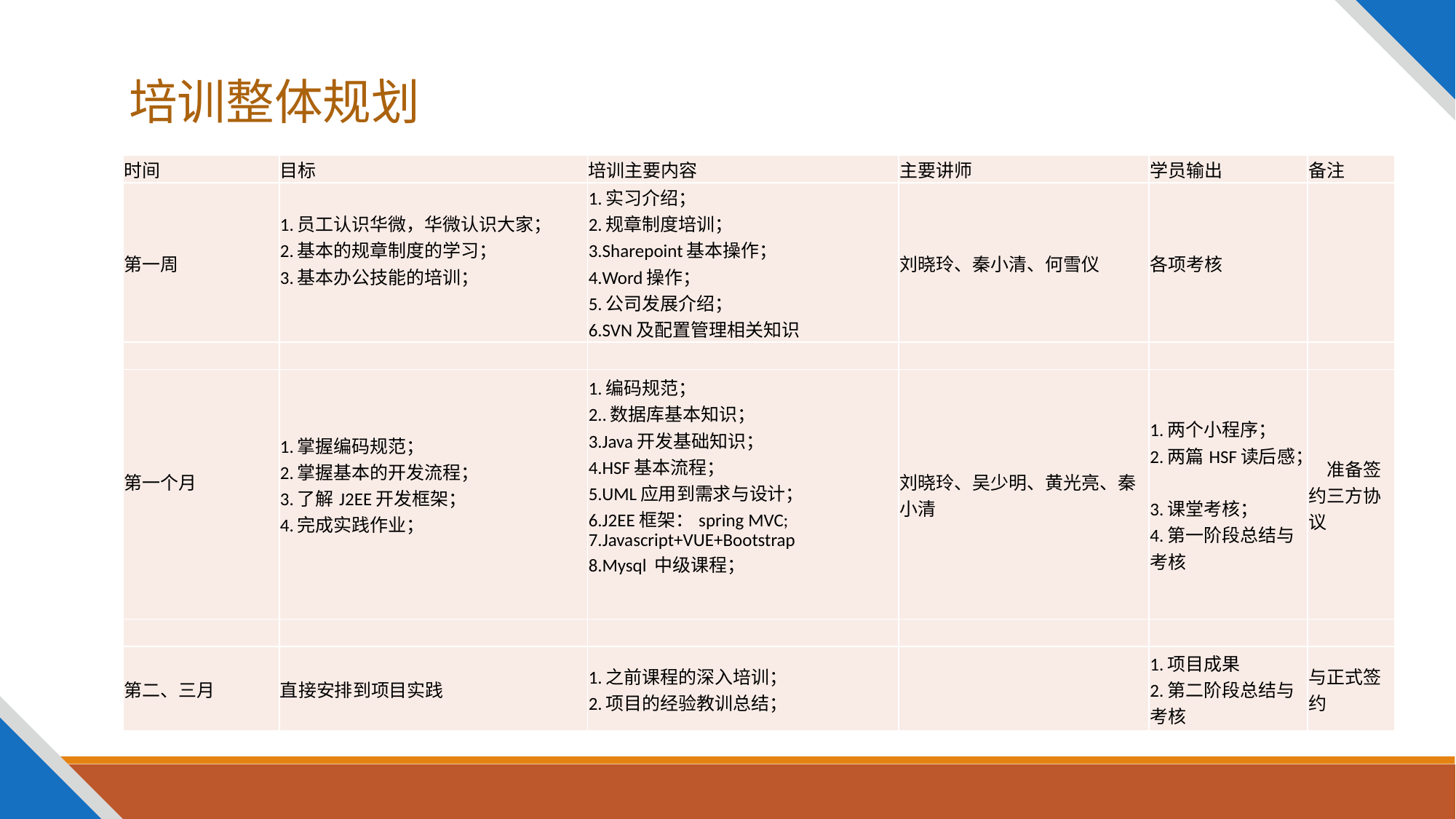

培训整体规划
| 时间 | 目标 | 培训主要内容 | 主要讲师 | 学员输出 | 备注 |
| --- | --- | --- | --- | --- | --- |
| 第一周 | 1.员工认识华微，华微认识大家； 2.基本的规章制度的学习； 3.基本办公技能的培训； | 1.实习介绍； 2.规章制度培训； 3.Sharepoint基本操作； 4.Word操作； 5.公司发展介绍； 6.SVN及配置管理相关知识 | 刘晓玲、秦小清、何雪仪 | 各项考核 |  |
|  |  |  |  |  |  |
| 第一个月 | 1.掌握编码规范； 2.掌握基本的开发流程； 3.了解J2EE开发框架； 4.完成实践作业； | 1.编码规范； 2..数据库基本知识； 3.Java开发基础知识； 4.HSF基本流程； 5.UML应用到需求与设计； 6.J2EE框架：spring MVC; 7.Javascript+VUE+Bootstrap 8.Mysql 中级课程； | 刘晓玲、吴少明、黄光亮、秦小清 | 1.两个小程序； 2.两篇HSF读后感； 3.课堂考核； 4.第一阶段总结与考核 | 准备签约三方协议 |
|  |  |  |  |  |  |
| 第二、三月 | 直接安排到项目实践 | 1.之前课程的深入培训； 2.项目的经验教训总结； |  | 1.项目成果 2.第二阶段总结与考核 | 与正式签约 |